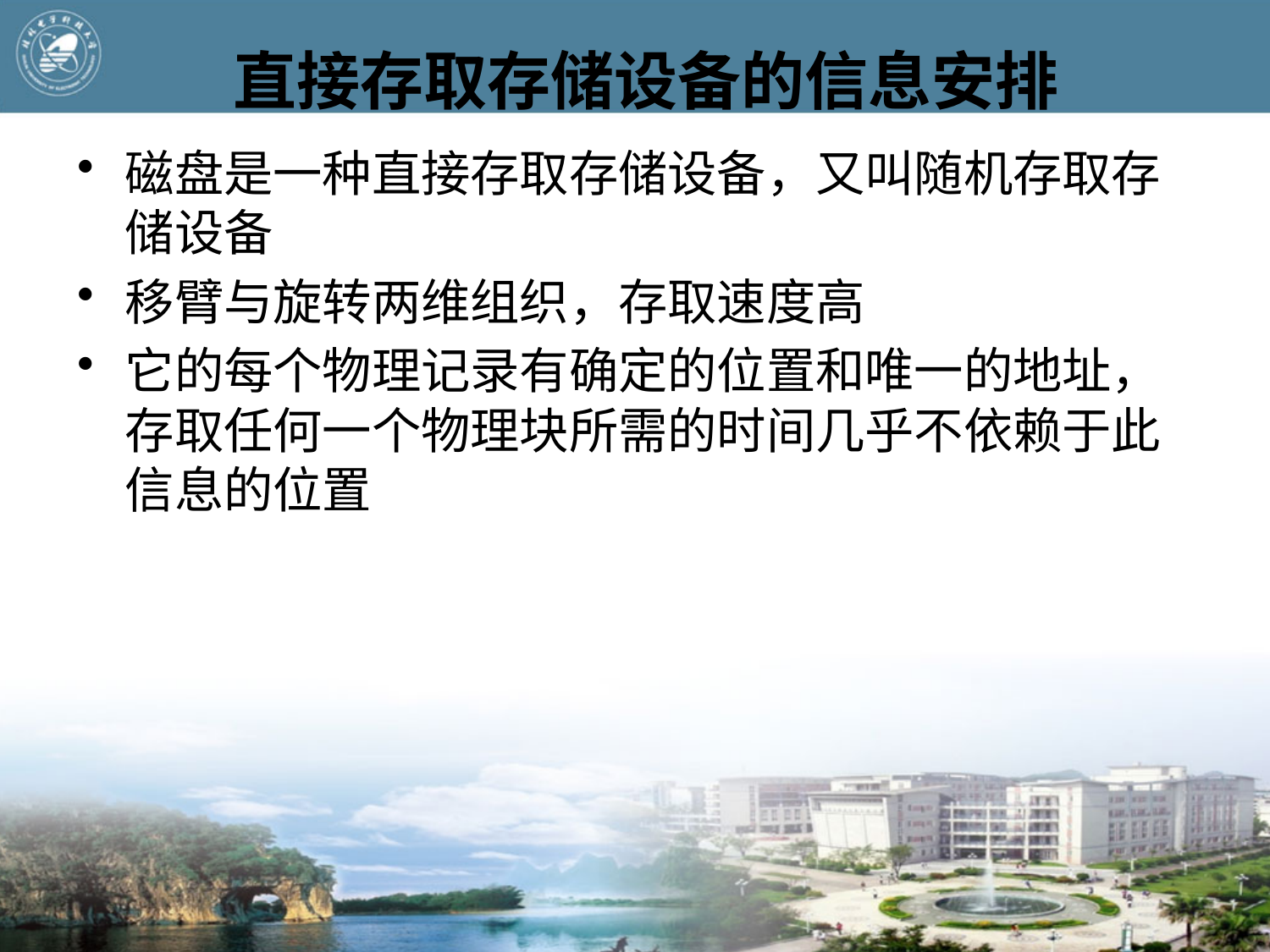

# 直接存取存储设备的信息安排
磁盘是一种直接存取存储设备，又叫随机存取存储设备
移臂与旋转两维组织，存取速度高
它的每个物理记录有确定的位置和唯一的地址，存取任何一个物理块所需的时间几乎不依赖于此信息的位置